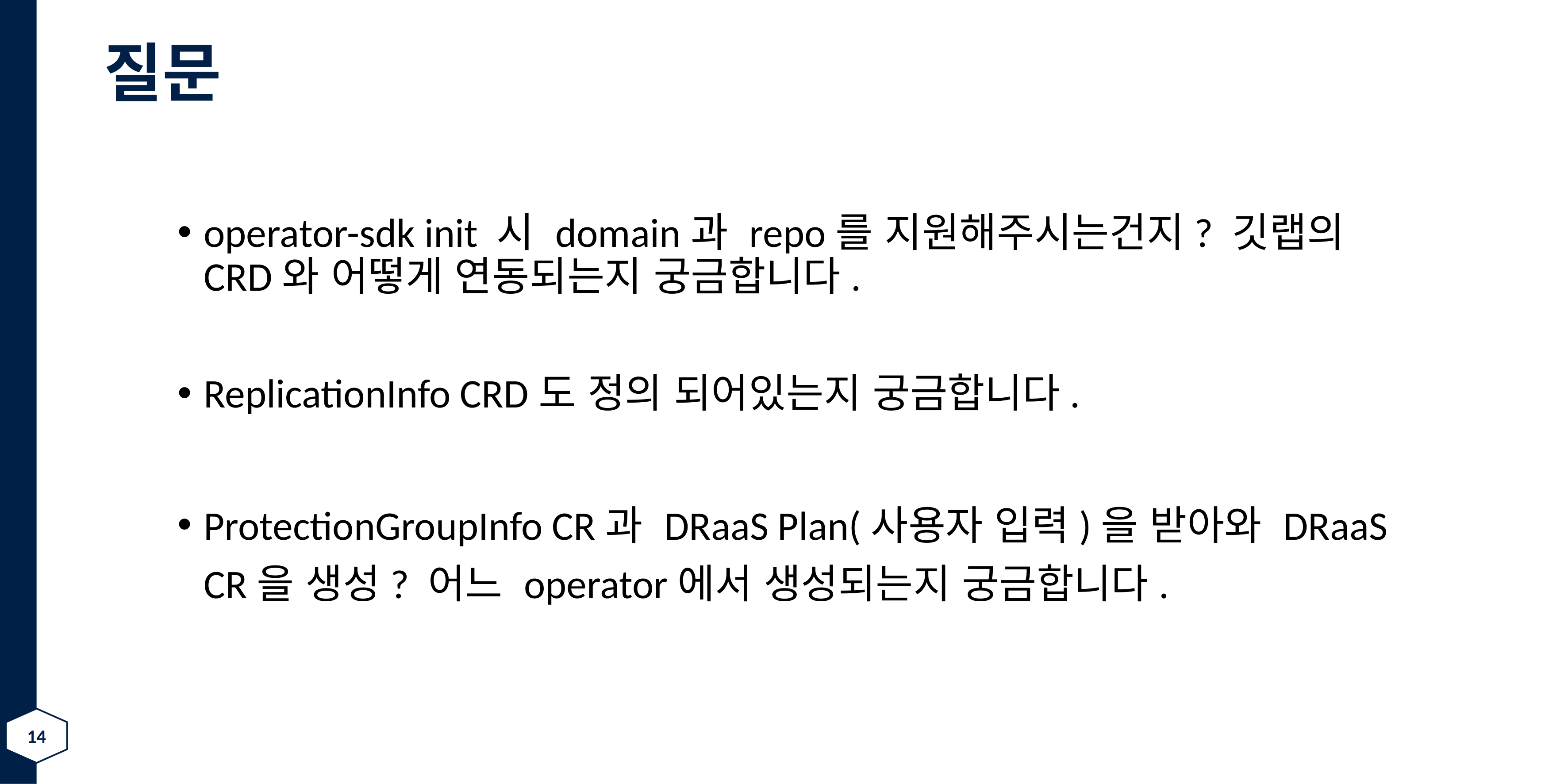

# 질문
operator-sdk init 시 domain과 repo를 지원해주시는건지? 깃랩의 CRD와 어떻게 연동되는지 궁금합니다.

ReplicationInfo CRD도 정의 되어있는지 궁금합니다.

ProtectionGroupInfo CR과 DRaaS Plan(사용자 입력)을 받아와 DRaaS CR을 생성? 어느 operator에서 생성되는지 궁금합니다.